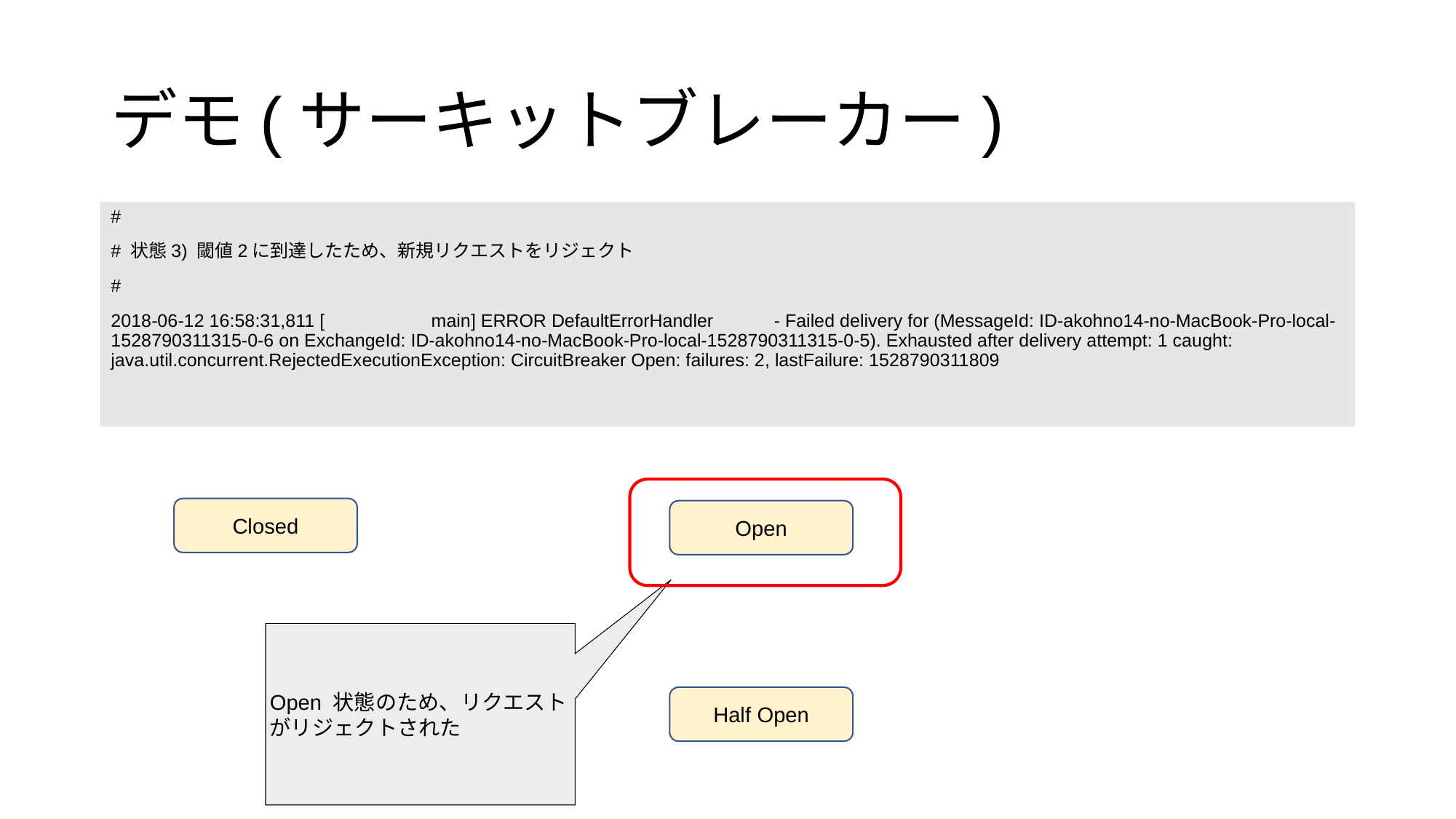

# デモ(サーキットブレーカー)
#
# 状態3) 閾値2に到達したため、新規リクエストをリジェクト
#
2018-06-12 16:58:31,811 [                     main] ERROR DefaultErrorHandler            - Failed delivery for (MessageId: ID-akohno14-no-MacBook-Pro-local-1528790311315-0-6 on ExchangeId: ID-akohno14-no-MacBook-Pro-local-1528790311315-0-5). Exhausted after delivery attempt: 1 caught: java.util.concurrent.RejectedExecutionException: CircuitBreaker Open: failures: 2, lastFailure: 1528790311809

Closed
Open
Open 状態のため、リクエストがリジェクトされた
Half Open